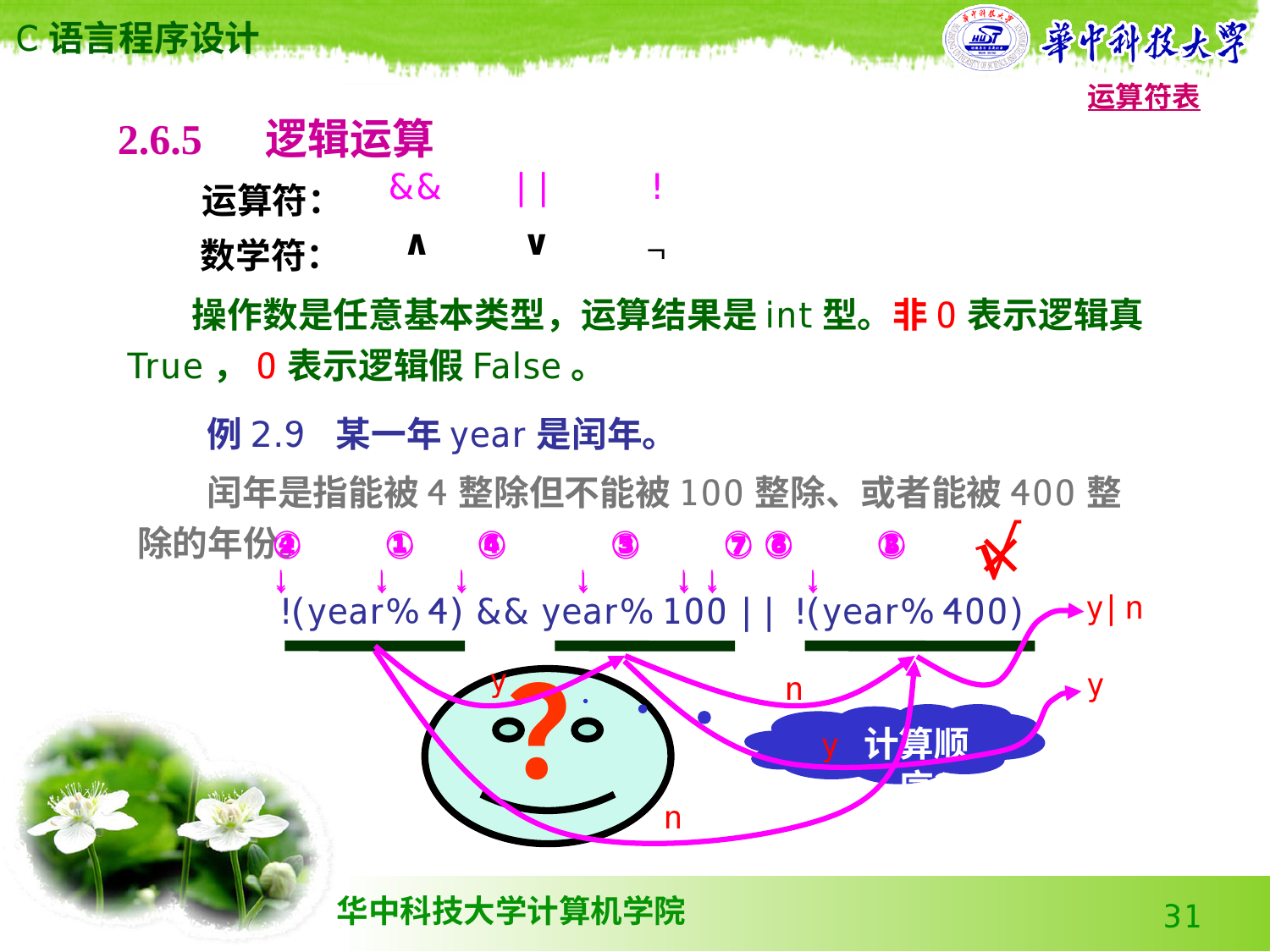

运算符表
2.6.5 　逻辑运算
| 运算符： | && | || | ! |  |  |  |
| --- | --- | --- | --- | --- | --- | --- |
| 数学符： | ∧ | ∨ | ¬ |  |  |  |
       操作数是任意基本类型，运算结果是int型。非0表示逻辑真True，0表示逻辑假False。
   例2.9  某一年year是闰年。
   闰年是指能被4整除但不能被100整除、或者能被400整除的年份。
!(year%4) && year%100 || !(year%400)
√
×
④        ①      ⑥          ⑤        ⑦ ③        ②
↓        ↓      ↓          ↓        ↓ ↓        ↓
②        ①      ④          ③        ⑦ ⑥        ⑤
↓        ↓      ↓          ↓        ↓ ↓        ↓
y|n

y
？

计算顺序？

n

n
y

y
31